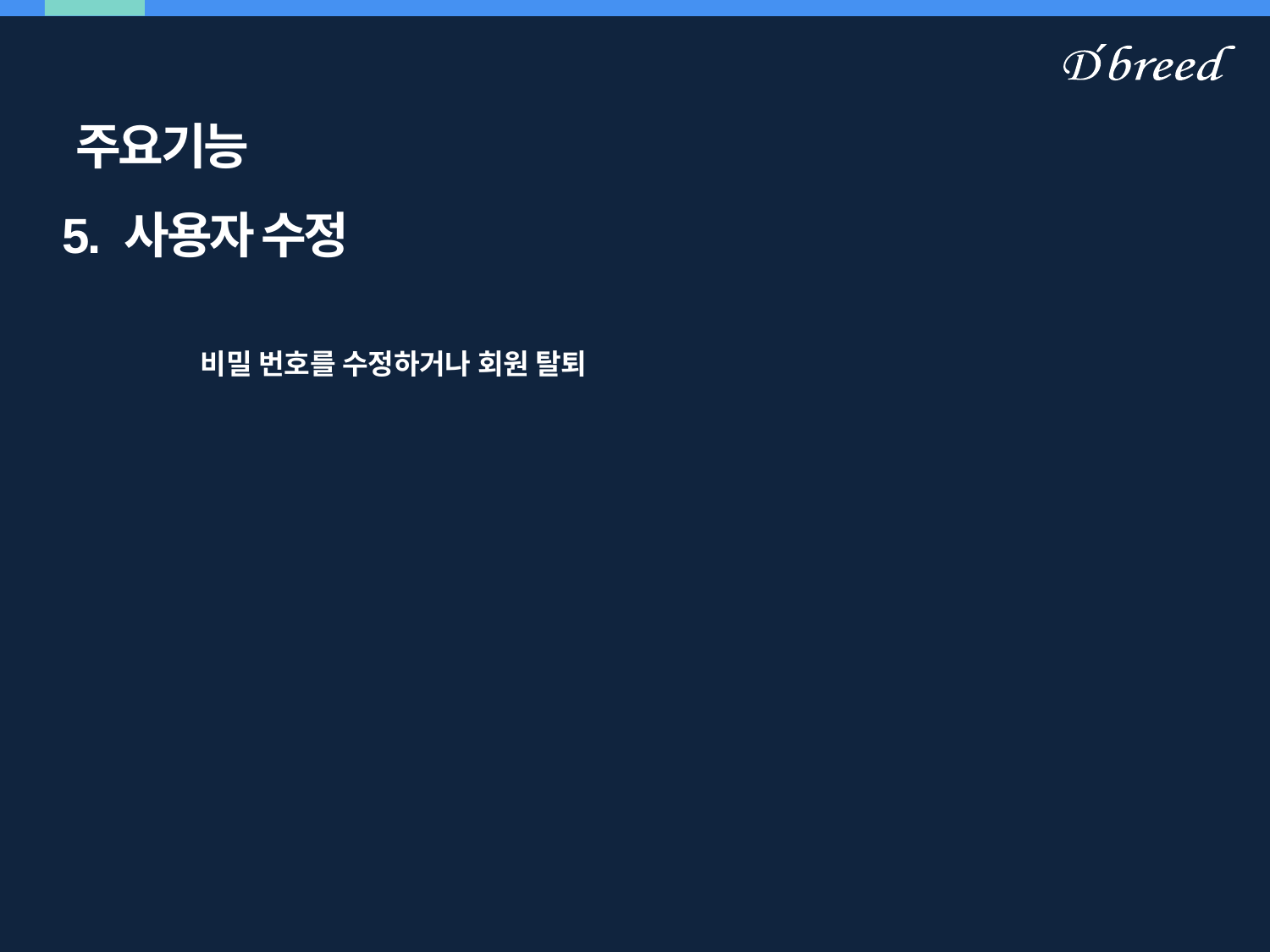

주요기능
5. 사용자 수정
비밀 번호를 수정하거나 회원 탈퇴